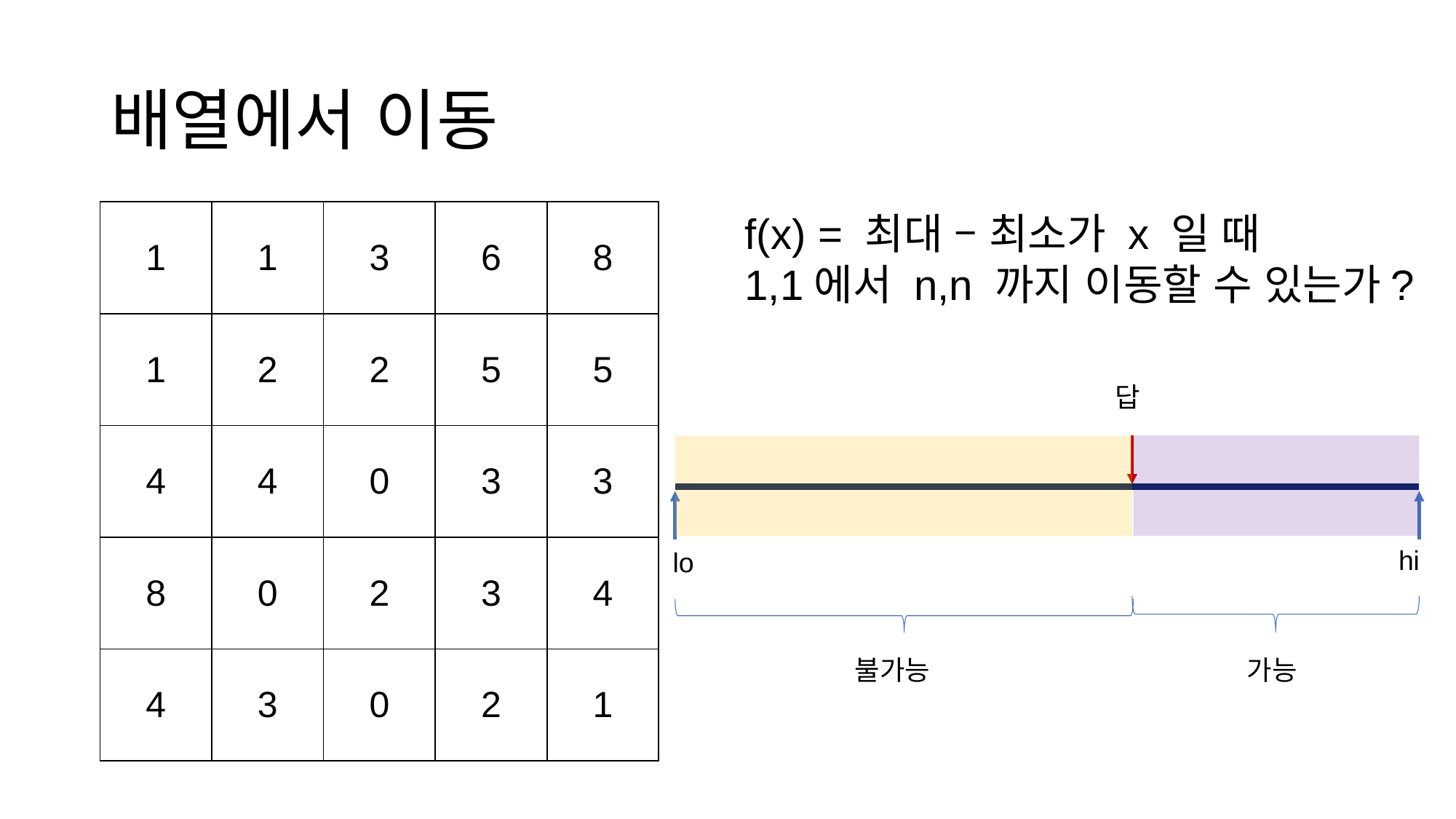

# 배열에서 이동
| 1 | 1 | 3 | 6 | 8 |
| --- | --- | --- | --- | --- |
| 1 | 2 | 2 | 5 | 5 |
| 4 | 4 | 0 | 3 | 3 |
| 8 | 0 | 2 | 3 | 4 |
| 4 | 3 | 0 | 2 | 1 |
f(x) = 최대 – 최소가 x 일 때
1,1에서 n,n 까지 이동할 수 있는가?
답

hi
lo
불가능
가능